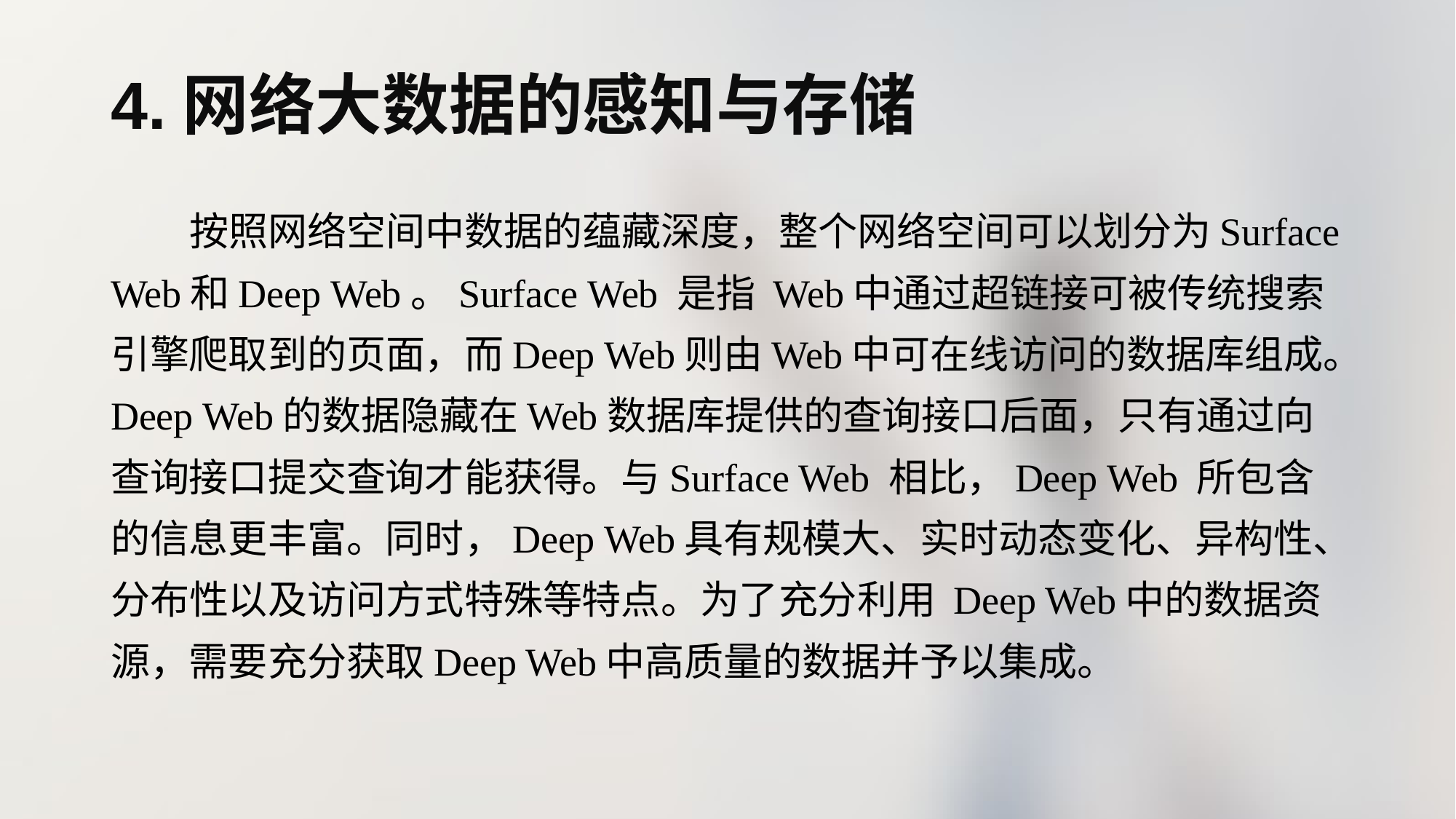

4.网络大数据的感知与存储
        按照网络空间中数据的蕴藏深度，整个网络空间可以划分为Surface Web和Deep Web。Surface Web 是指 Web中通过超链接可被传统搜索引擎爬取到的页面，而Deep Web则由Web中可在线访问的数据库组成。Deep Web的数据隐藏在Web数据库提供的查询接口后面，只有通过向查询接口提交查询才能获得。与Surface Web 相比，Deep Web 所包含的信息更丰富。同时，Deep Web具有规模大、实时动态变化、异构性、分布性以及访问方式特殊等特点。为了充分利用 Deep Web中的数据资源，需要充分获取Deep Web中高质量的数据并予以集成。